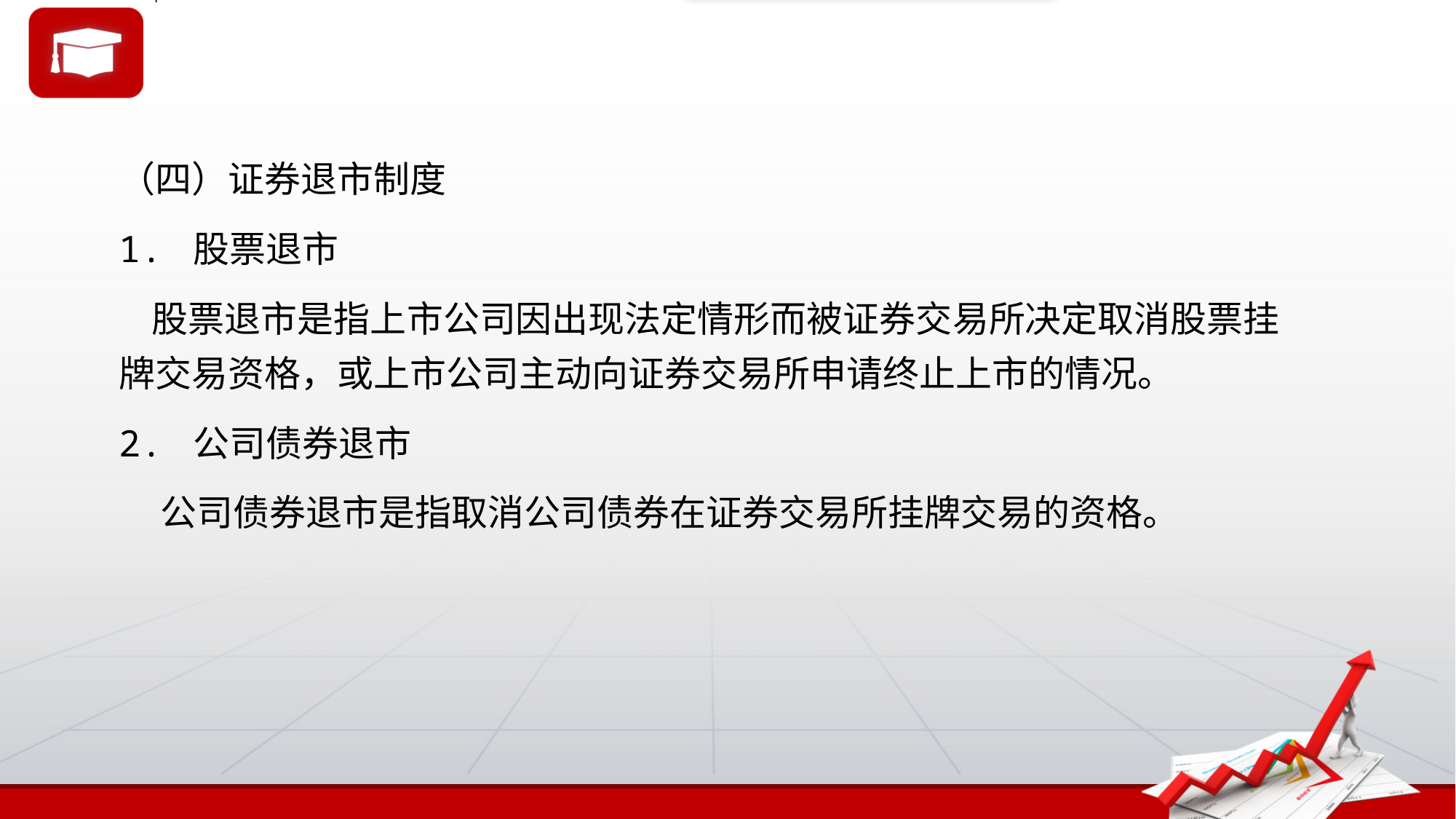

（四）证券退市制度
1. 股票退市
   股票退市是指上市公司因出现法定情形而被证券交易所决定取消股票挂牌交易资格，或上市公司主动向证券交易所申请终止上市的情况。
2. 公司债券退市
    公司债券退市是指取消公司债券在证券交易所挂牌交易的资格。